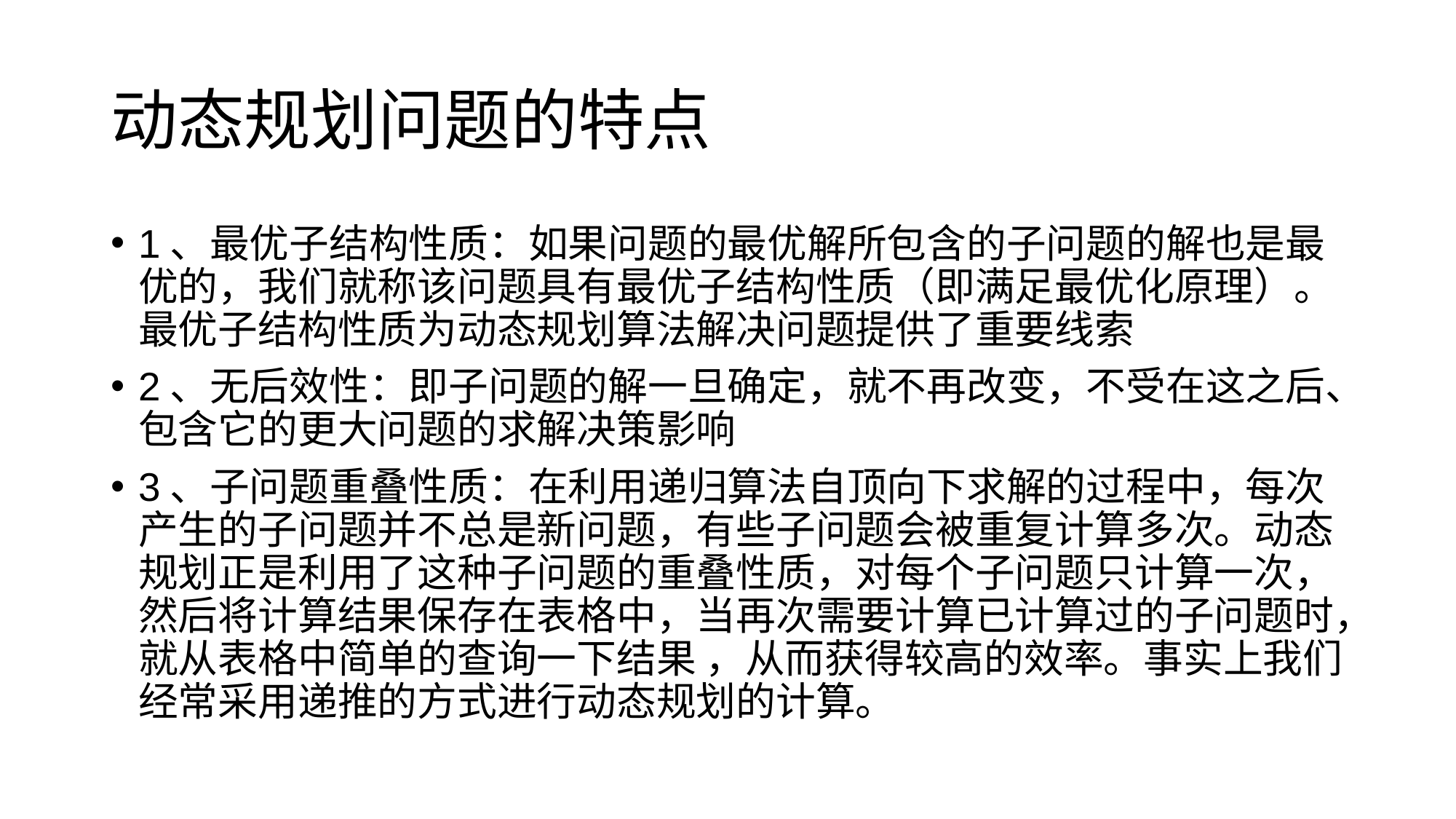

# 动态规划问题的特点
1、最优子结构性质：如果问题的最优解所包含的子问题的解也是最优的，我们就称该问题具有最优子结构性质（即满足最优化原理）。最优子结构性质为动态规划算法解决问题提供了重要线索
2、无后效性：即子问题的解一旦确定，就不再改变，不受在这之后、包含它的更大问题的求解决策影响
3、子问题重叠性质：在利用递归算法自顶向下求解的过程中，每次产生的子问题并不总是新问题，有些子问题会被重复计算多次。动态规划正是利用了这种子问题的重叠性质，对每个子问题只计算一次，然后将计算结果保存在表格中，当再次需要计算已计算过的子问题时，就从表格中简单的查询一下结果 ，从而获得较高的效率。事实上我们经常采用递推的方式进行动态规划的计算。